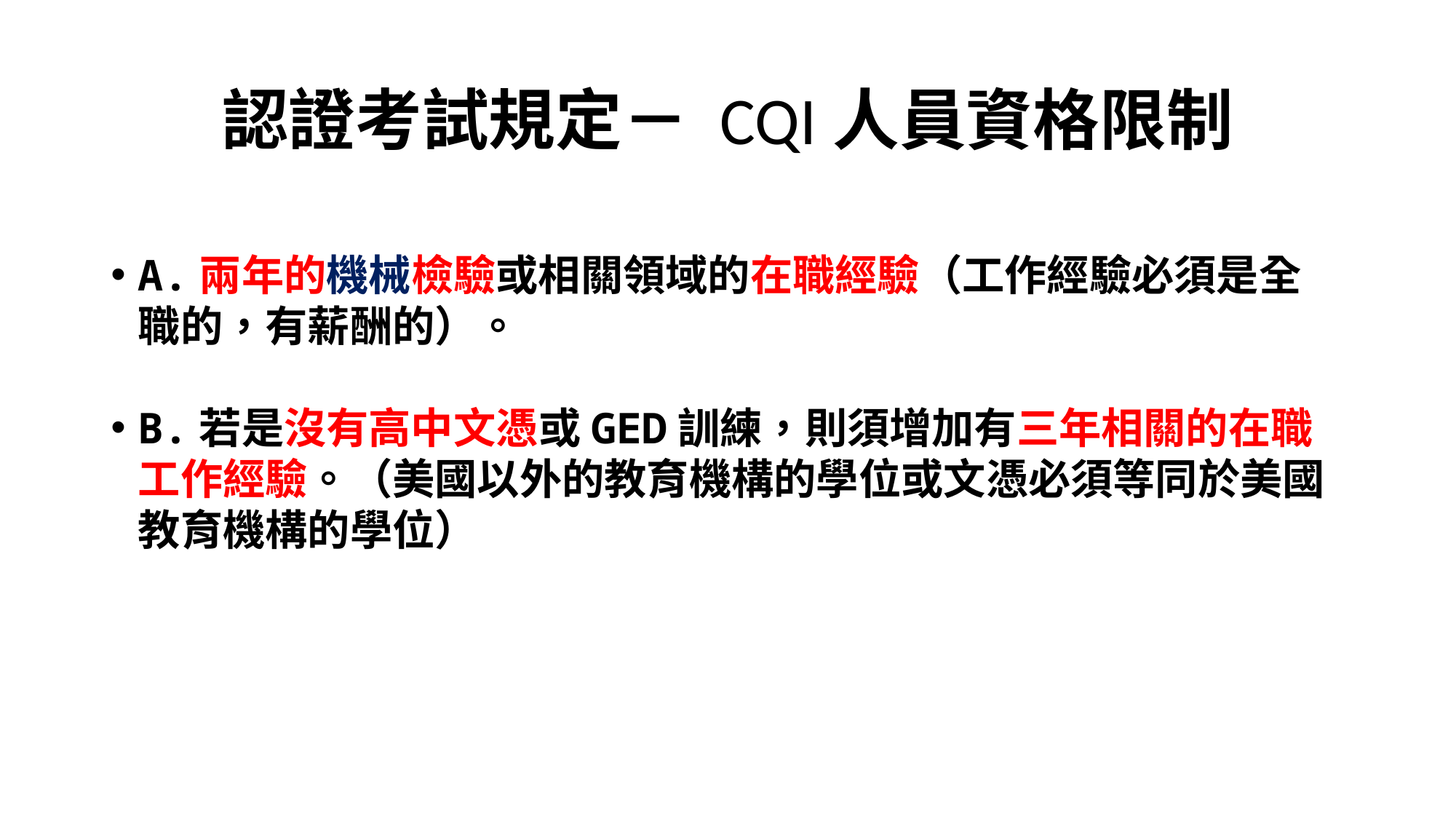

# 認證考試規定－ CQI人員資格限制
A.兩年的機械檢驗或相關領域的在職經驗（工作經驗必須是全職的，有薪酬的）。

B.若是沒有高中文憑或GED訓練，則須增加有三年相關的在職工作經驗。（美國以外的教育機構的學位或文憑必須等同於美國教育機構的學位）